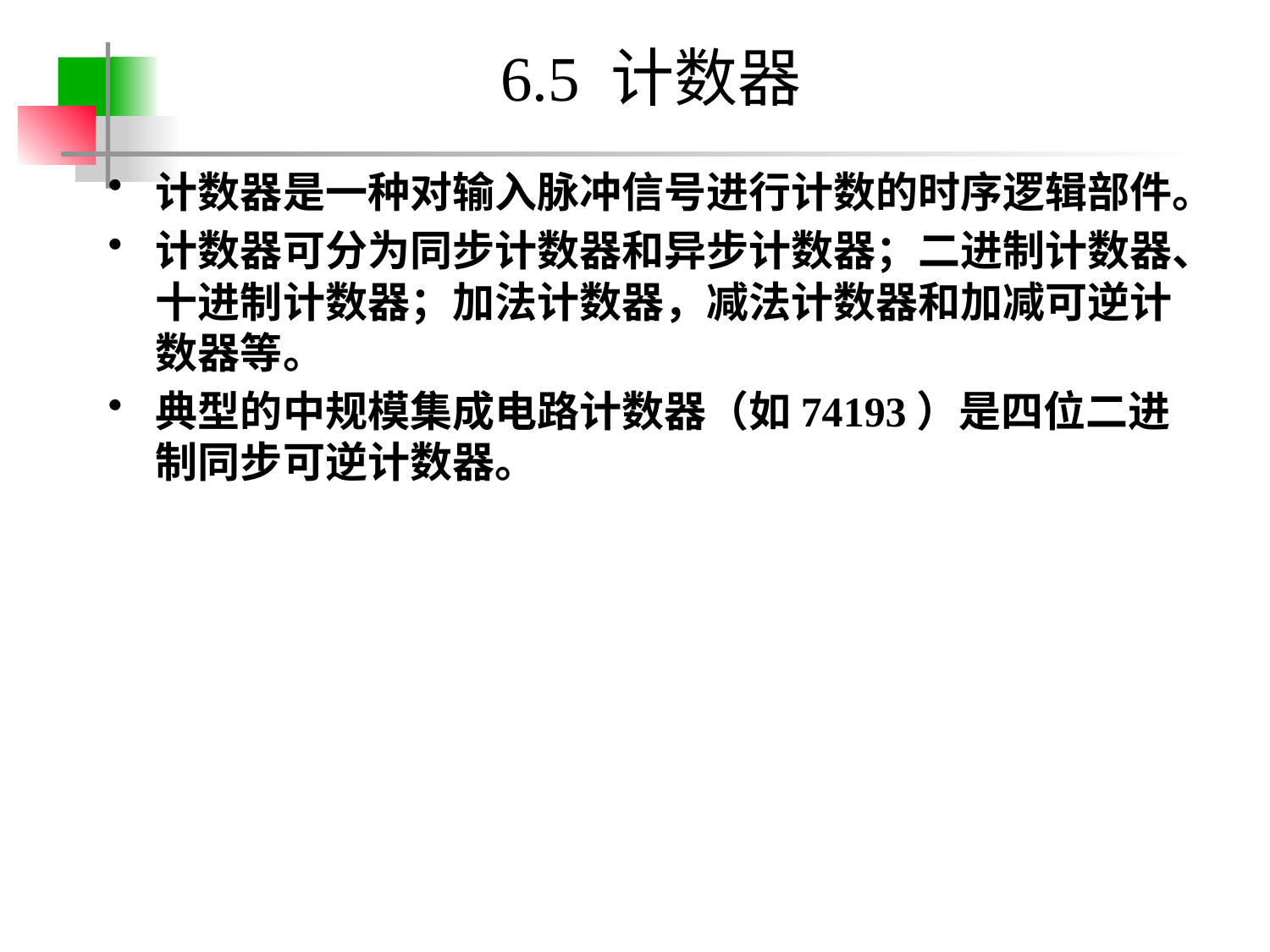

# 6.5 计数器
计数器是一种对输入脉冲信号进行计数的时序逻辑部件。
计数器可分为同步计数器和异步计数器；二进制计数器、十进制计数器；加法计数器，减法计数器和加减可逆计数器等。
典型的中规模集成电路计数器（如74193）是四位二进制同步可逆计数器。